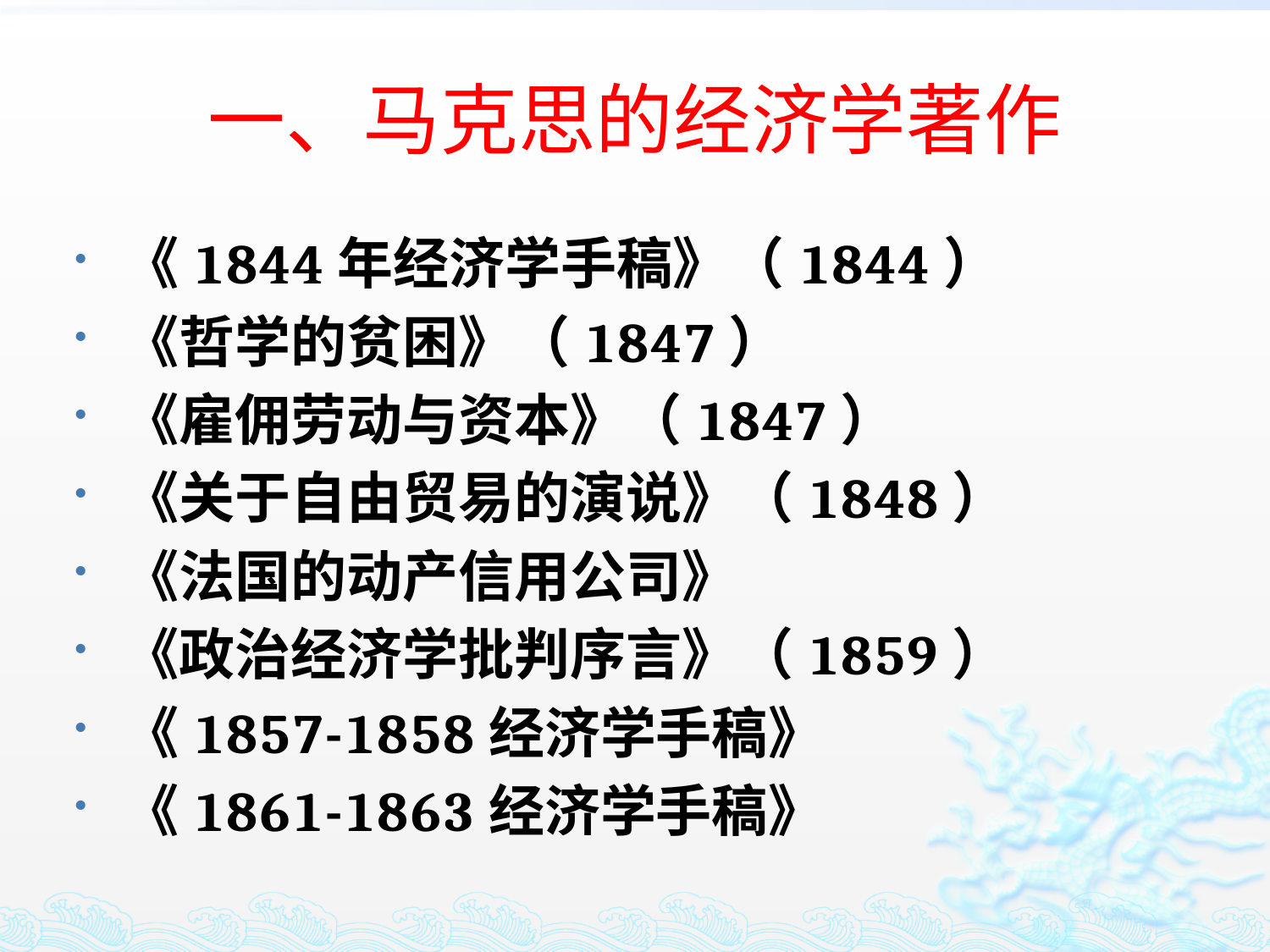

# 一、马克思的经济学著作
《1844年经济学手稿》（1844）
《哲学的贫困》（1847）
《雇佣劳动与资本》（1847）
《关于自由贸易的演说》（1848）
《法国的动产信用公司》
《政治经济学批判序言》（1859）
《1857-1858经济学手稿》
《1861-1863经济学手稿》